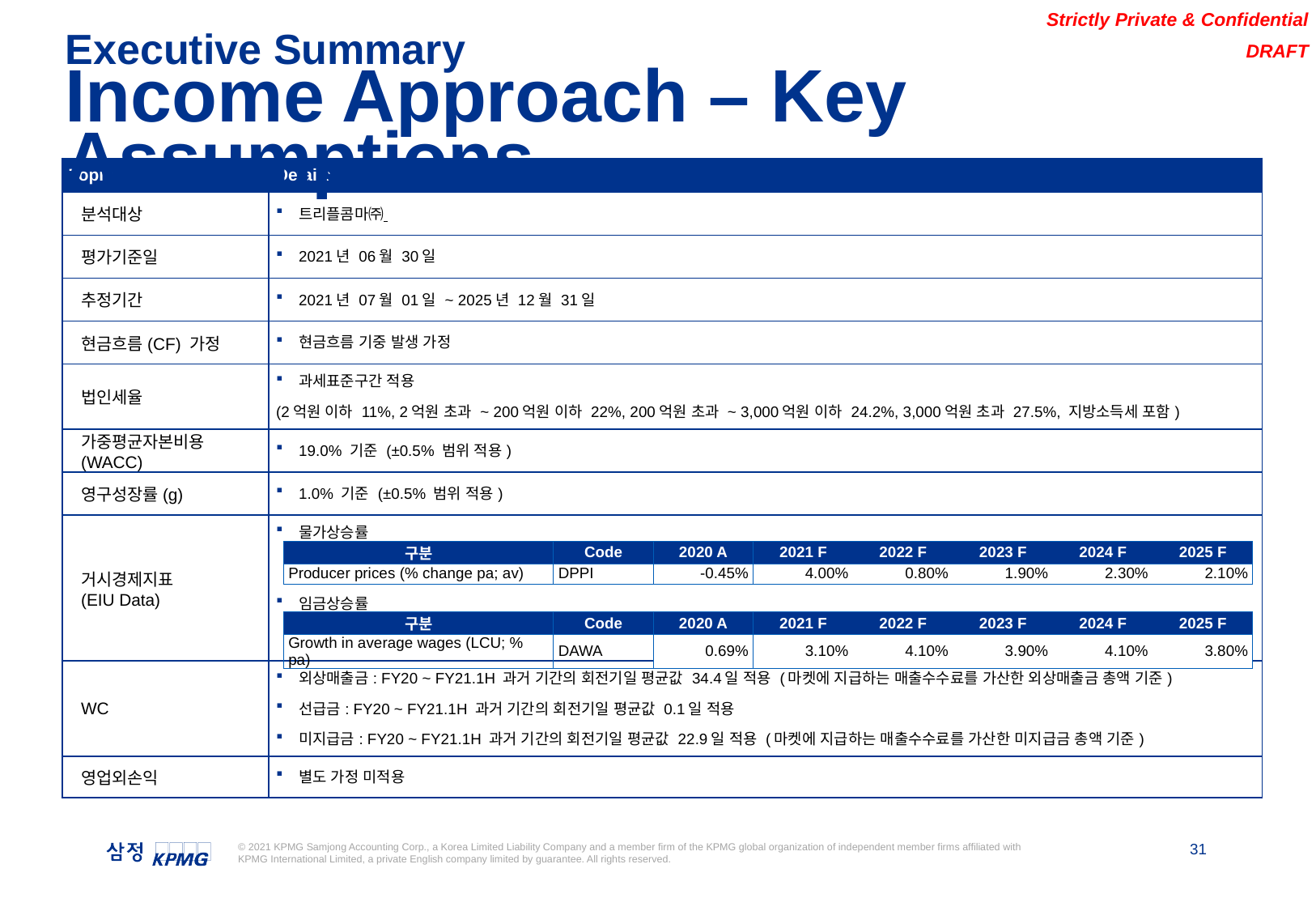

Executive Summary
Income Approach – Key Assumptions
| Topic | Details |
| --- | --- |
| 분석대상 | 트리플콤마㈜ |
| 평가기준일 | 2021년 06월 30일 |
| 추정기간 | 2021년 07월 01일 ~ 2025년 12월 31일 |
| 현금흐름(CF) 가정 | 현금흐름 기중 발생 가정 |
| 법인세율 | 과세표준구간 적용 (2억원 이하 11%, 2억원 초과 ~ 200억원 이하 22%, 200억원 초과 ~ 3,000억원 이하 24.2%, 3,000억원 초과 27.5%, 지방소득세 포함) |
| 가중평균자본비용(WACC) | 19.0% 기준 (±0.5% 범위 적용) |
| 영구성장률(g) | 1.0% 기준 (±0.5% 범위 적용) |
| 거시경제지표 (EIU Data) | 물가상승률 임금상승률 |
| WC | 외상매출금: FY20 ~ FY21.1H 과거 기간의 회전기일 평균값 34.4일 적용 (마켓에 지급하는 매출수수료를 가산한 외상매출금 총액 기준) 선급금: FY20 ~ FY21.1H 과거 기간의 회전기일 평균값 0.1일 적용 미지급금: FY20 ~ FY21.1H 과거 기간의 회전기일 평균값 22.9일 적용 (마켓에 지급하는 매출수수료를 가산한 미지급금 총액 기준) |
| 영업외손익 | 별도 가정 미적용 |
| 구분 | Code | 2020 A | 2021 F | 2022 F | 2023 F | 2024 F | 2025 F |
| --- | --- | --- | --- | --- | --- | --- | --- |
| Producer prices (% change pa; av) | DPPI | -0.45% | 4.00% | 0.80% | 1.90% | 2.30% | 2.10% |
| 구분 | Code | 2020 A | 2021 F | 2022 F | 2023 F | 2024 F | 2025 F |
| --- | --- | --- | --- | --- | --- | --- | --- |
| Growth in average wages (LCU; % pa) | DAWA | 0.69% | 3.10% | 4.10% | 3.90% | 4.10% | 3.80% |